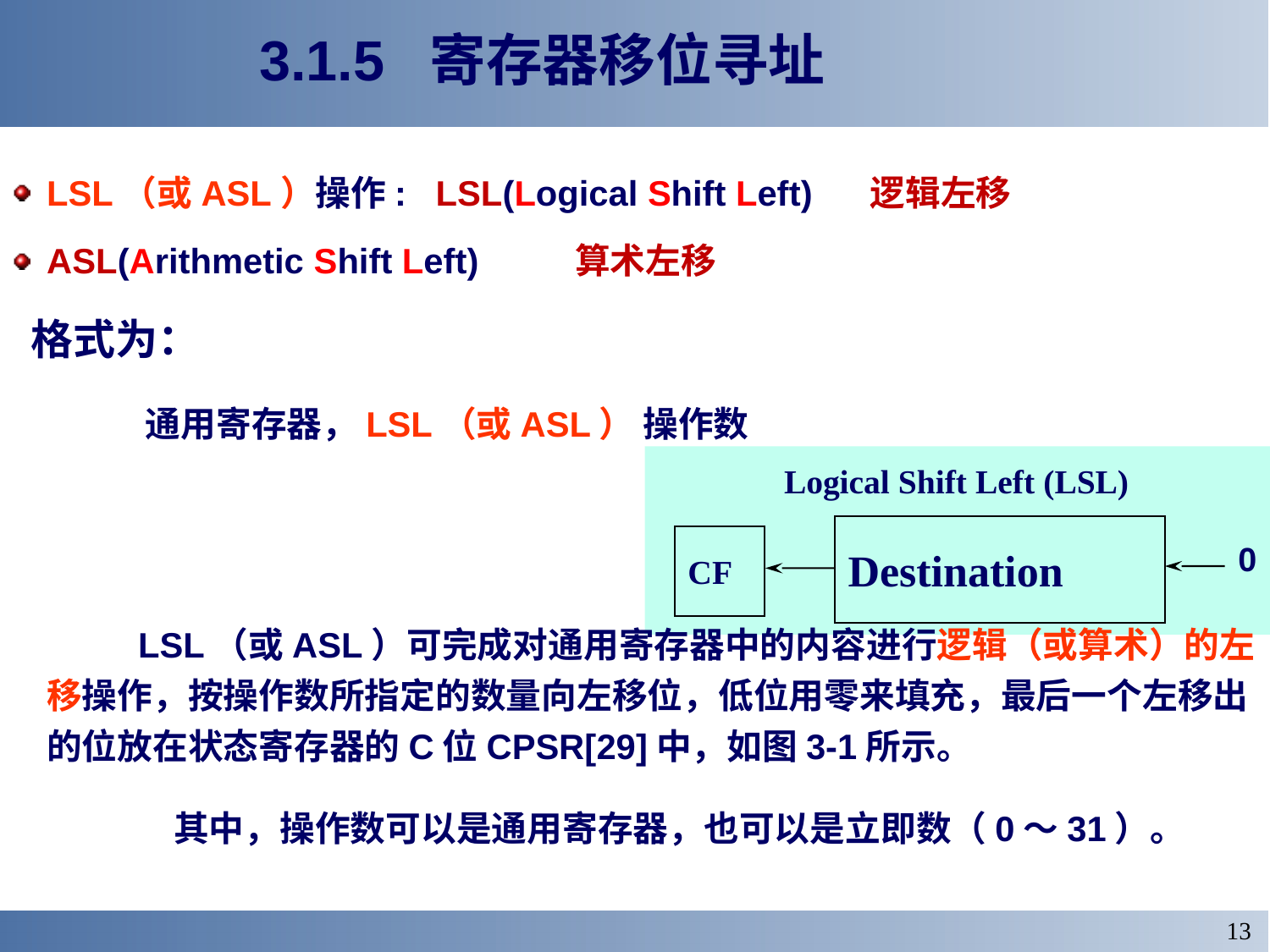

# 3.1.5  寄存器移位寻址
LSL（或ASL）操作:   LSL(Logical Shift Left)     逻辑左移
ASL(Arithmetic Shift Left)         算术左移
 格式为：
             通用寄存器，LSL（或ASL） 操作数

             LSL（或ASL）可完成对通用寄存器中的内容进行逻辑（或算术）的左移操作，按操作数所指定的数量向左移位，低位用零来填充，最后一个左移出的位放在状态寄存器的C位CPSR[29]中，如图3-1所示。
		其中，操作数可以是通用寄存器，也可以是立即数（0～31）。

Logical Shift Left (LSL)
Destination
CF
0